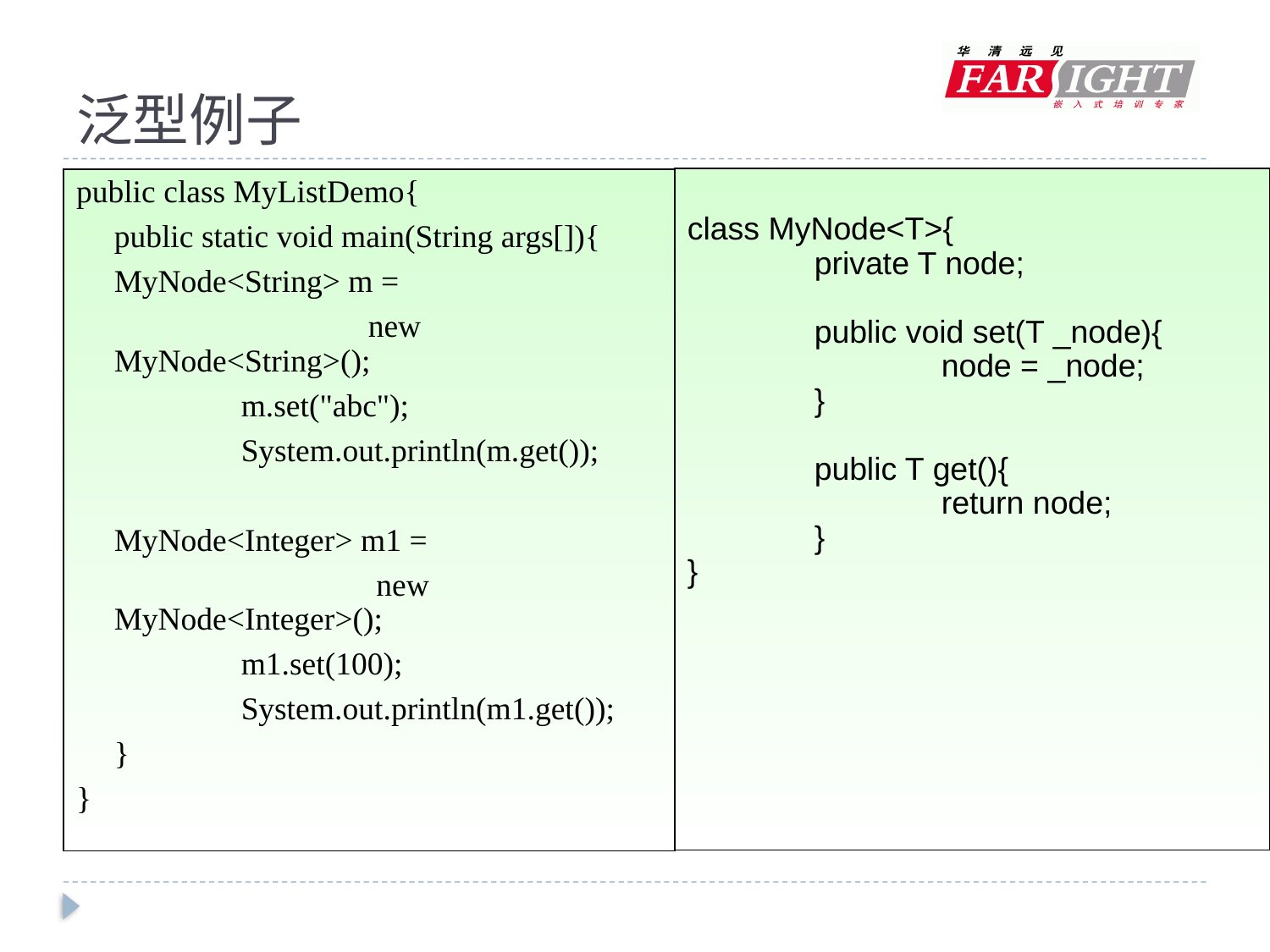

# 泛型例子

class MyNode<T>{
	private T node;

	public void set(T _node){
		node = _node;
	}

	public T get(){
		return node;
	}
}
public class MyListDemo{
	public static void main(String args[]){
	MyNode<String> m =
			new MyNode<String>();
		m.set("abc");
		System.out.println(m.get());

	MyNode<Integer> m1 =
			 new MyNode<Integer>();
		m1.set(100);
		System.out.println(m1.get());
	}
}